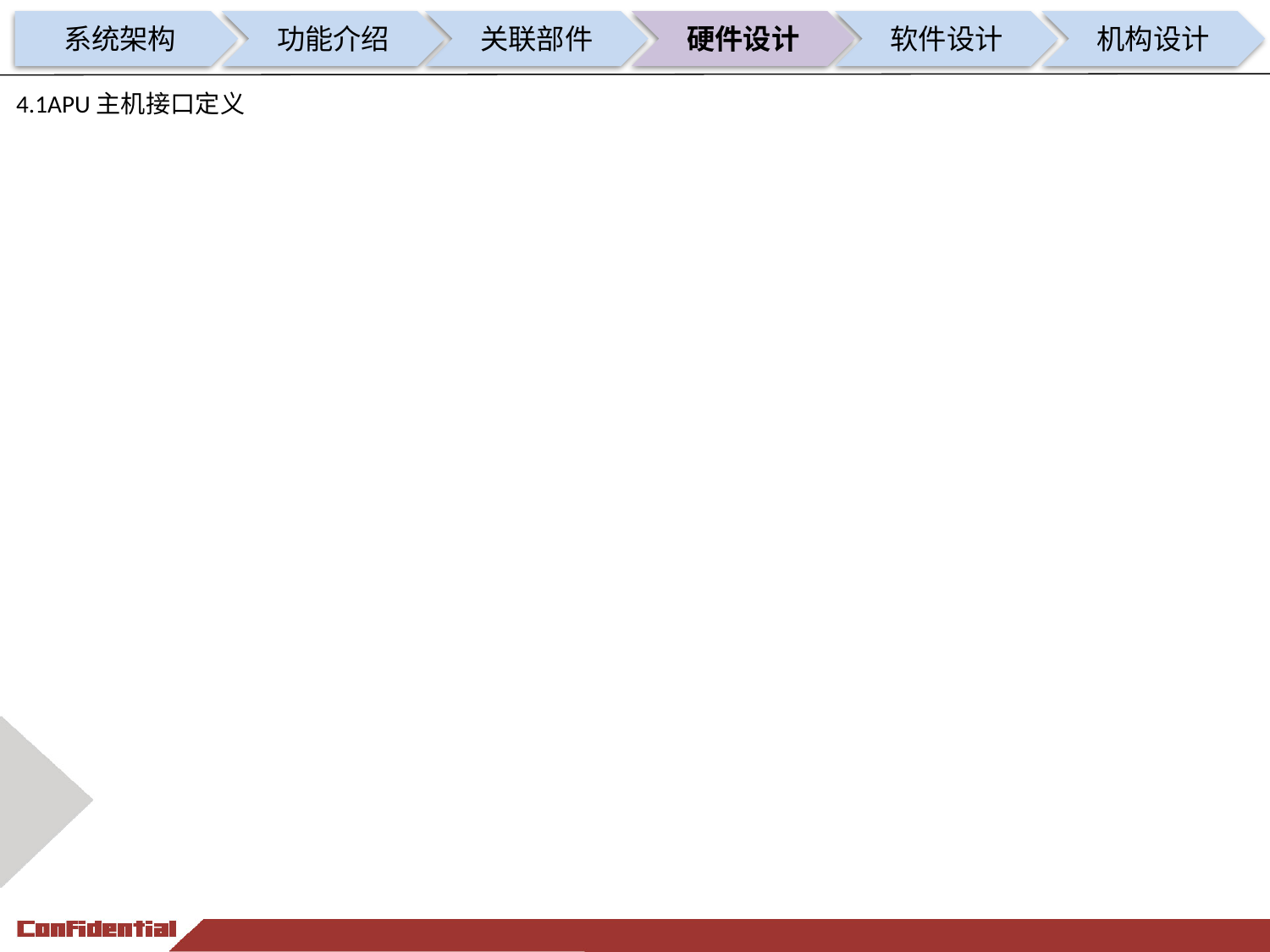

系统架构
功能介绍
关联部件
硬件设计
软件设计
机构设计
4.1APU主机接口定义